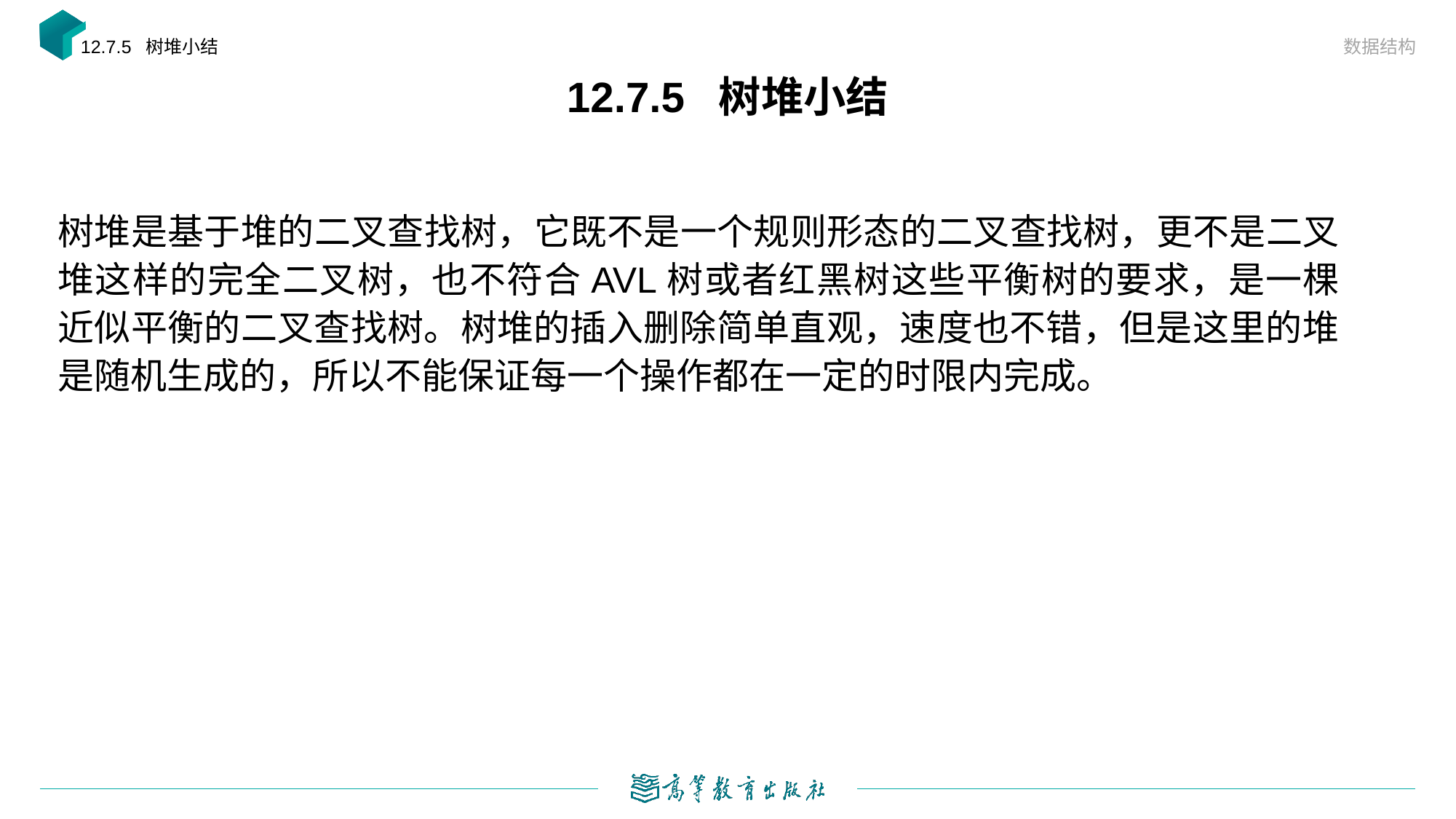

数据结构
12.7.5  树堆小结
# 12.7.5  树堆小结
树堆是基于堆的二叉查找树，它既不是一个规则形态的二叉查找树，更不是二叉堆这样的完全二叉树，也不符合AVL树或者红黑树这些平衡树的要求，是一棵近似平衡的二叉查找树。树堆的插入删除简单直观，速度也不错，但是这里的堆是随机生成的，所以不能保证每一个操作都在一定的时限内完成。